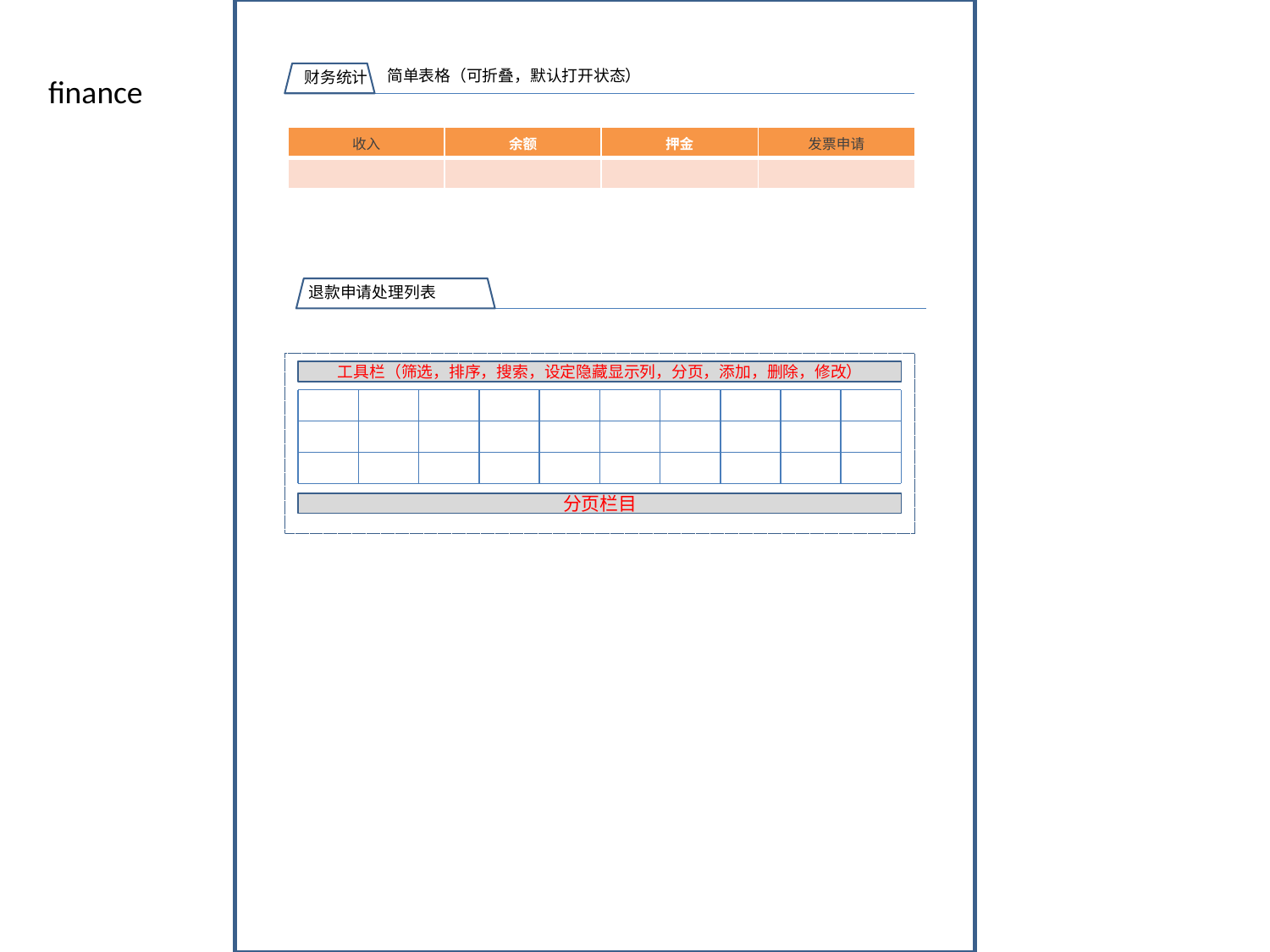

简单表格（可折叠，默认打开状态）
财务统计

finance
| 收入 | 余额 | 押金 | 发票申请 |
| --- | --- | --- | --- |
|  |  |  |  |
退款申请处理列表

工具栏（筛选，排序，搜索，设定隐藏显示列，分页，添加，删除，修改）
分页栏目